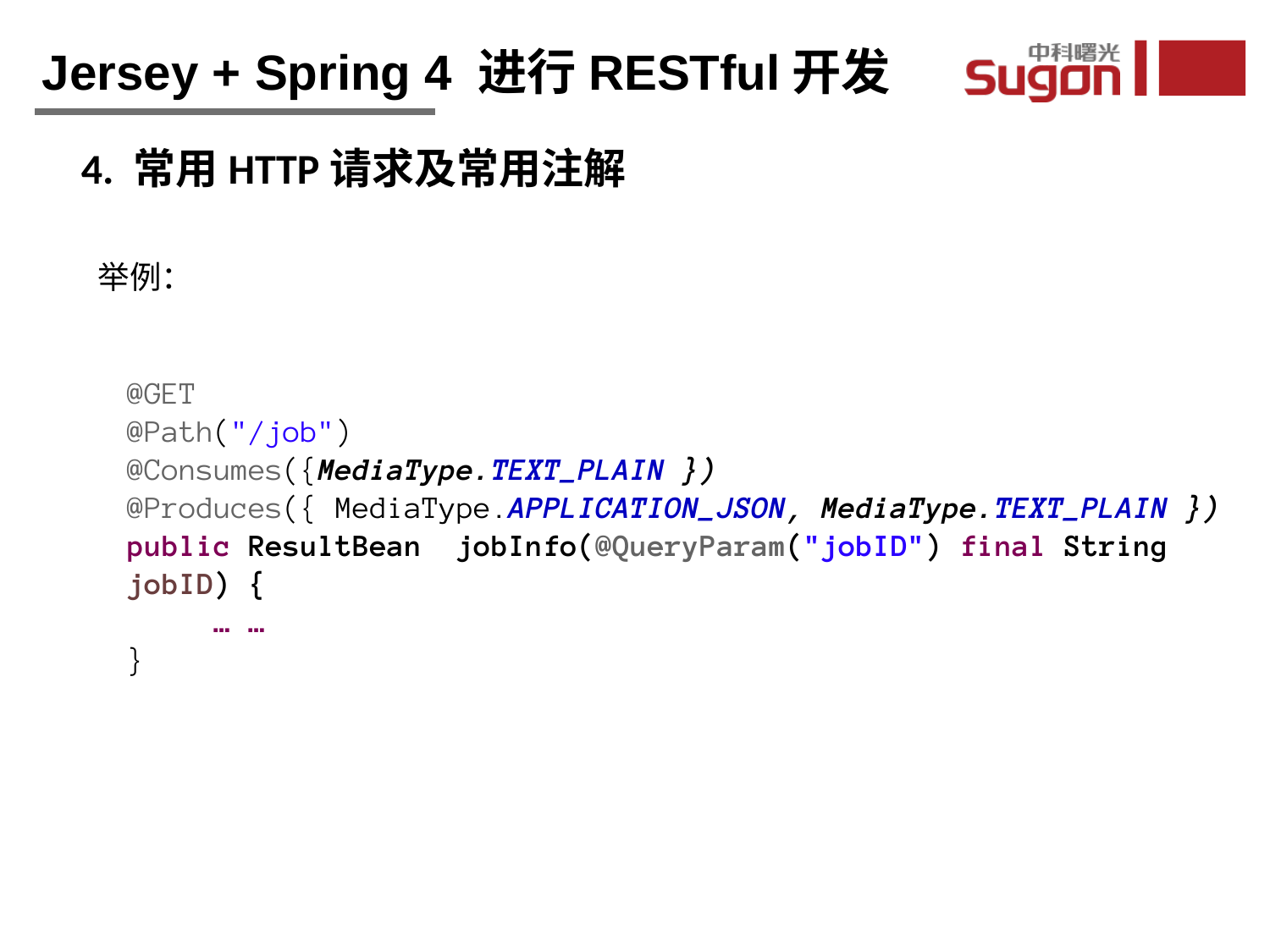

Jersey + Spring 4 进行RESTful开发
4. 常用HTTP请求及常用注解
举例：
@GET
@Path("/job")
@Consumes({MediaType.TEXT_PLAIN })
@Produces({ MediaType.APPLICATION_JSON, MediaType.TEXT_PLAIN })
public ResultBean  jobInfo(@QueryParam("jobID") final String jobID) {
     … …
}